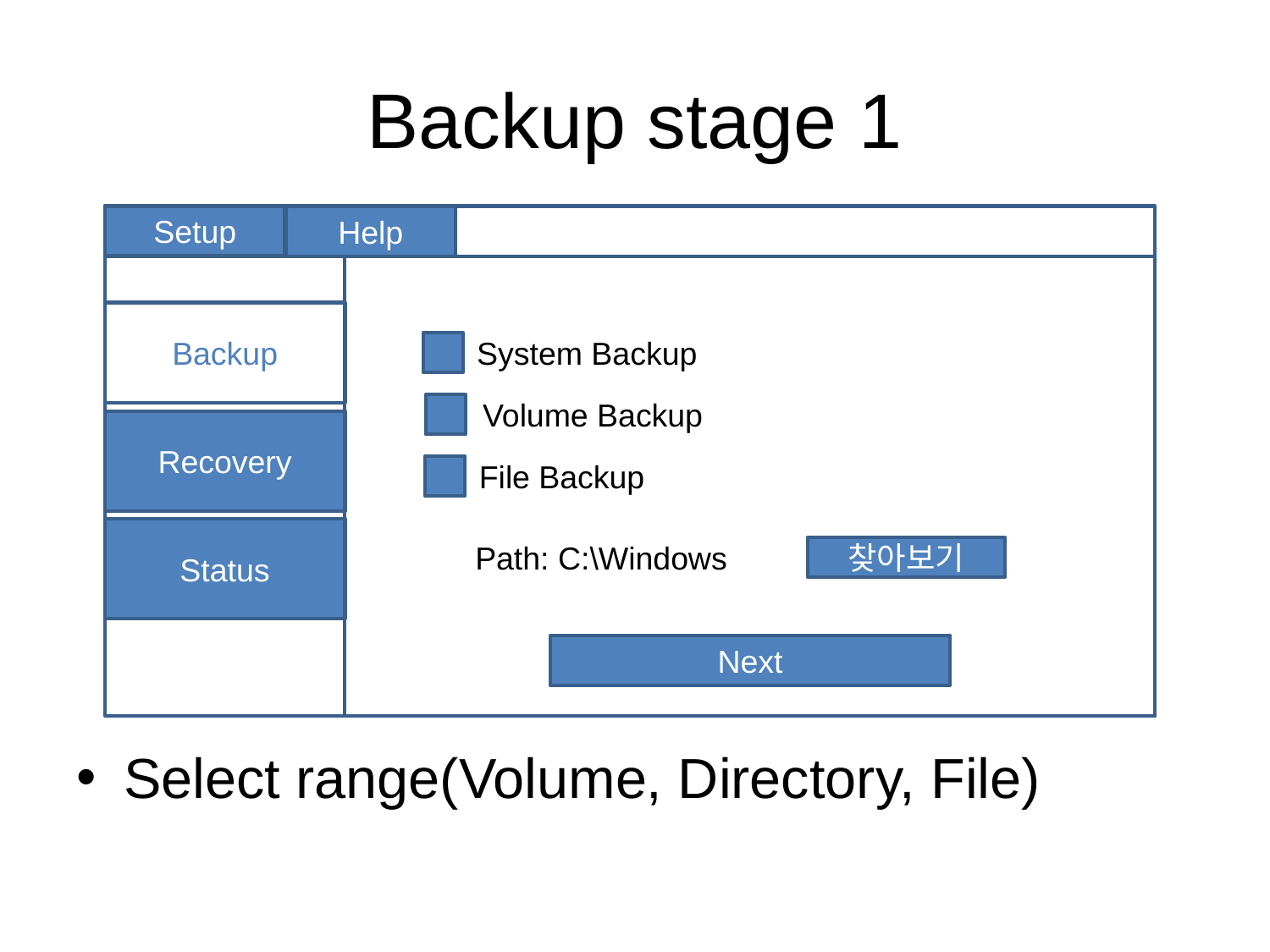

# Backup stage 1

Setup
Help

Backup
System Backup

Volume Backup

Recovery
File Backup

Status
Path: C:\Windows
찾아보기
Next
Select range(Volume, Directory, File)